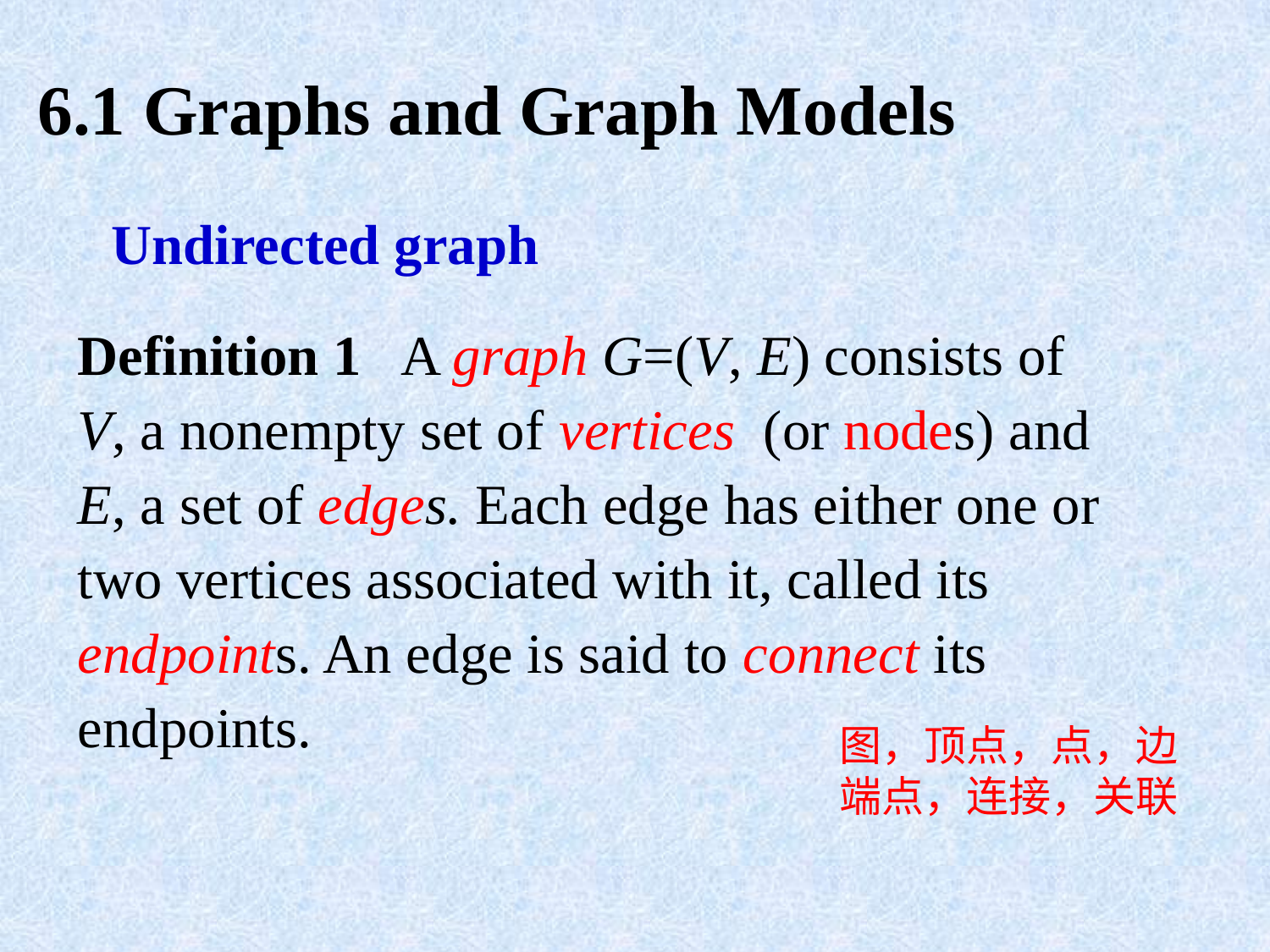

6.1 Graphs and Graph Models
 Undirected graph
Definition 1   A graph G=(V, E) consists of V, a nonempty set of vertices  (or nodes) and E, a set of edges. Each edge has either one or two vertices associated with it, called its endpoints. An edge is said to connect its endpoints.
图，顶点，点，边
端点，连接，关联